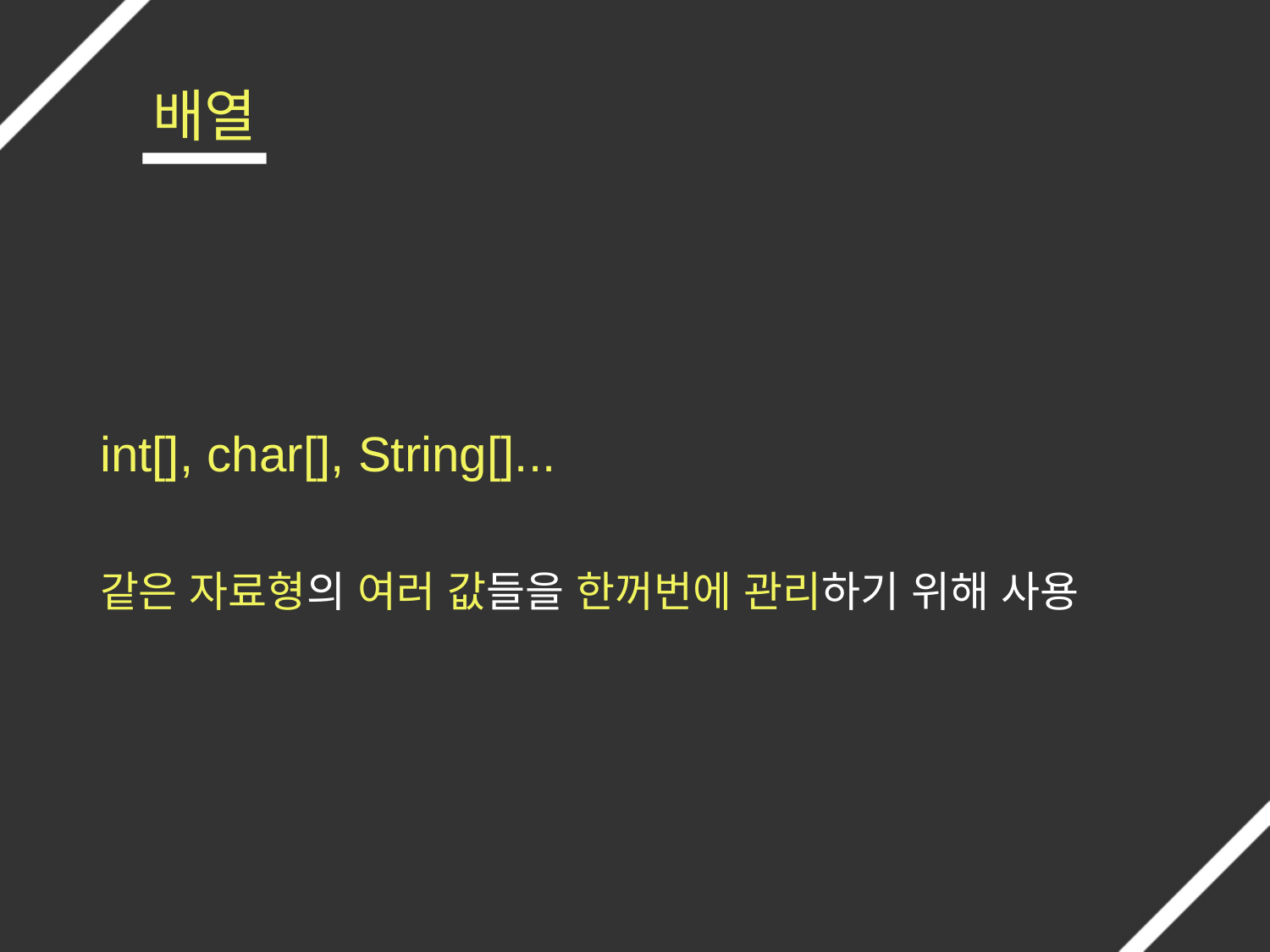

# 배열

int[], char[], String[]...

같은 자료형의 여러 값들을 한꺼번에 관리하기 위해 사용